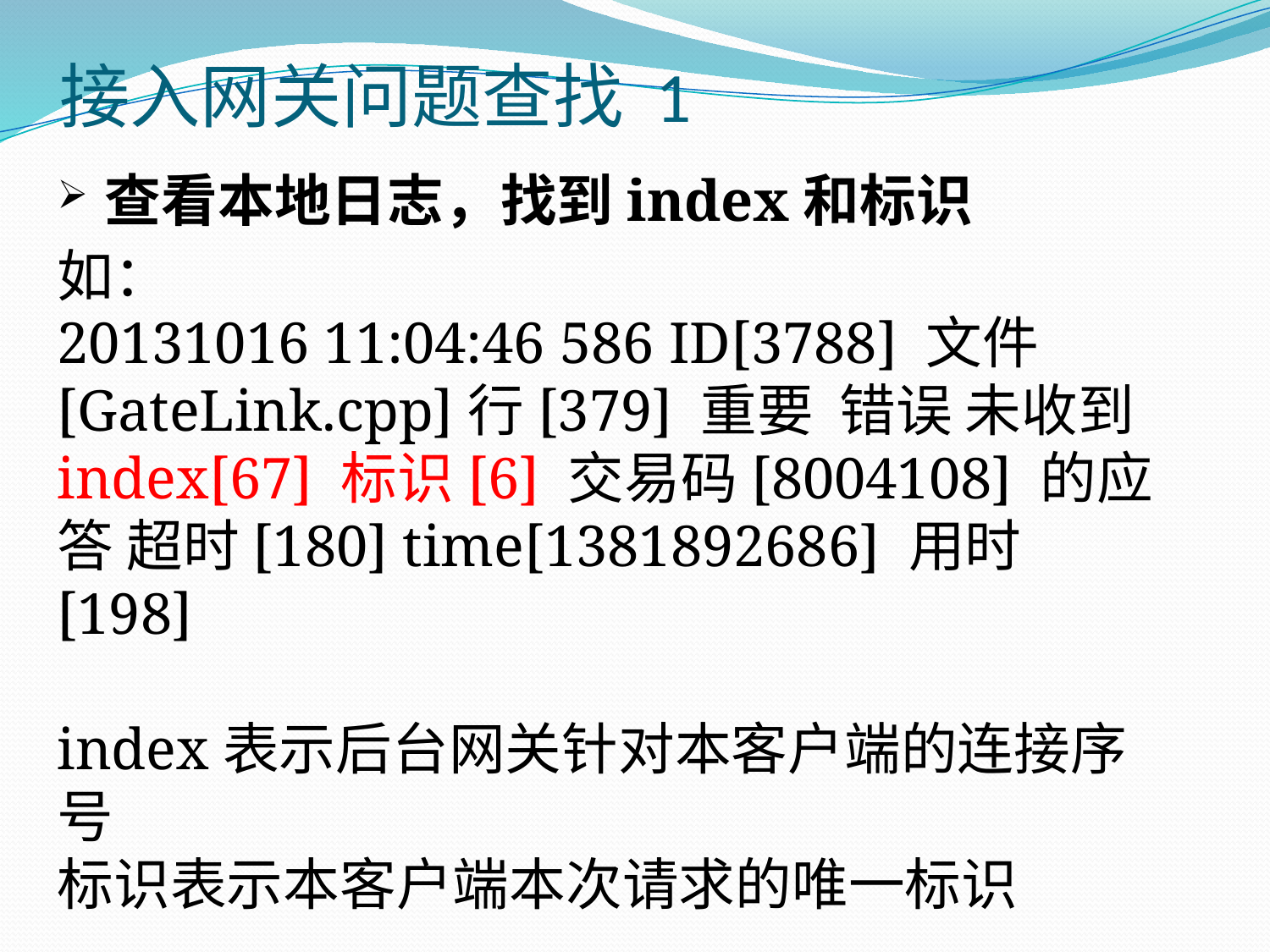

# 接入网关问题查找 1
查看本地日志，找到index和标识
如：
20131016 11:04:46 586 ID[3788] 文件[GateLink.cpp]行[379] 重要  错误 未收到index[67] 标识[6] 交易码[8004108] 的应答 超时[180] time[1381892686] 用时[198]

index表示后台网关针对本客户端的连接序号
标识表示本客户端本次请求的唯一标识